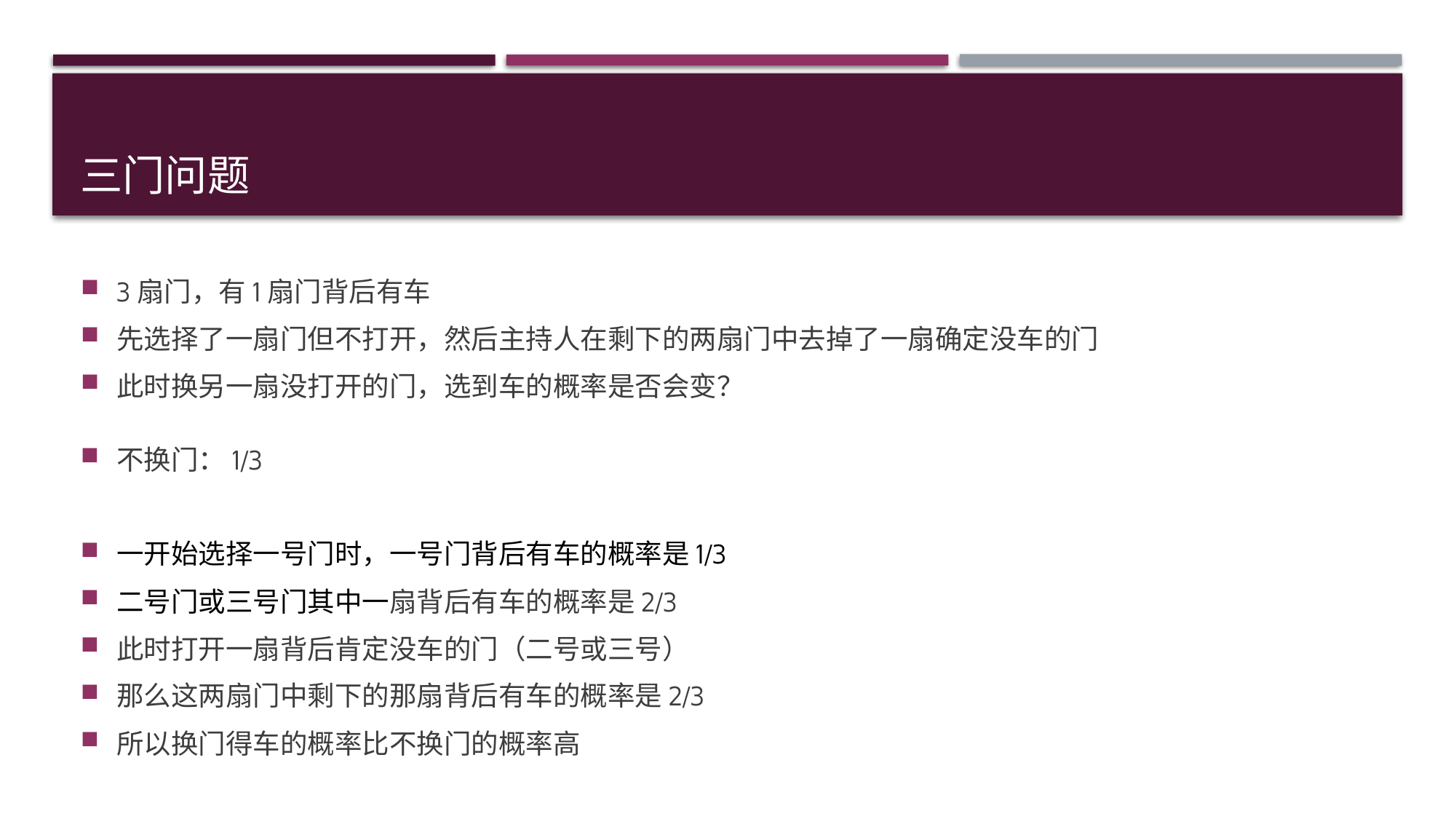

# 三门问题
3扇门，有1扇门背后有车
先选择了一扇门但不打开，然后主持人在剩下的两扇门中去掉了一扇确定没车的门
此时换另一扇没打开的门，选到车的概率是否会变？

不换门：1/3

一开始选择一号门时，一号门背后有车的概率是1/3
二号门或三号门其中一扇背后有车的概率是2/3
此时打开一扇背后肯定没车的门（二号或三号）
那么这两扇门中剩下的那扇背后有车的概率是2/3
所以换门得车的概率比不换门的概率高